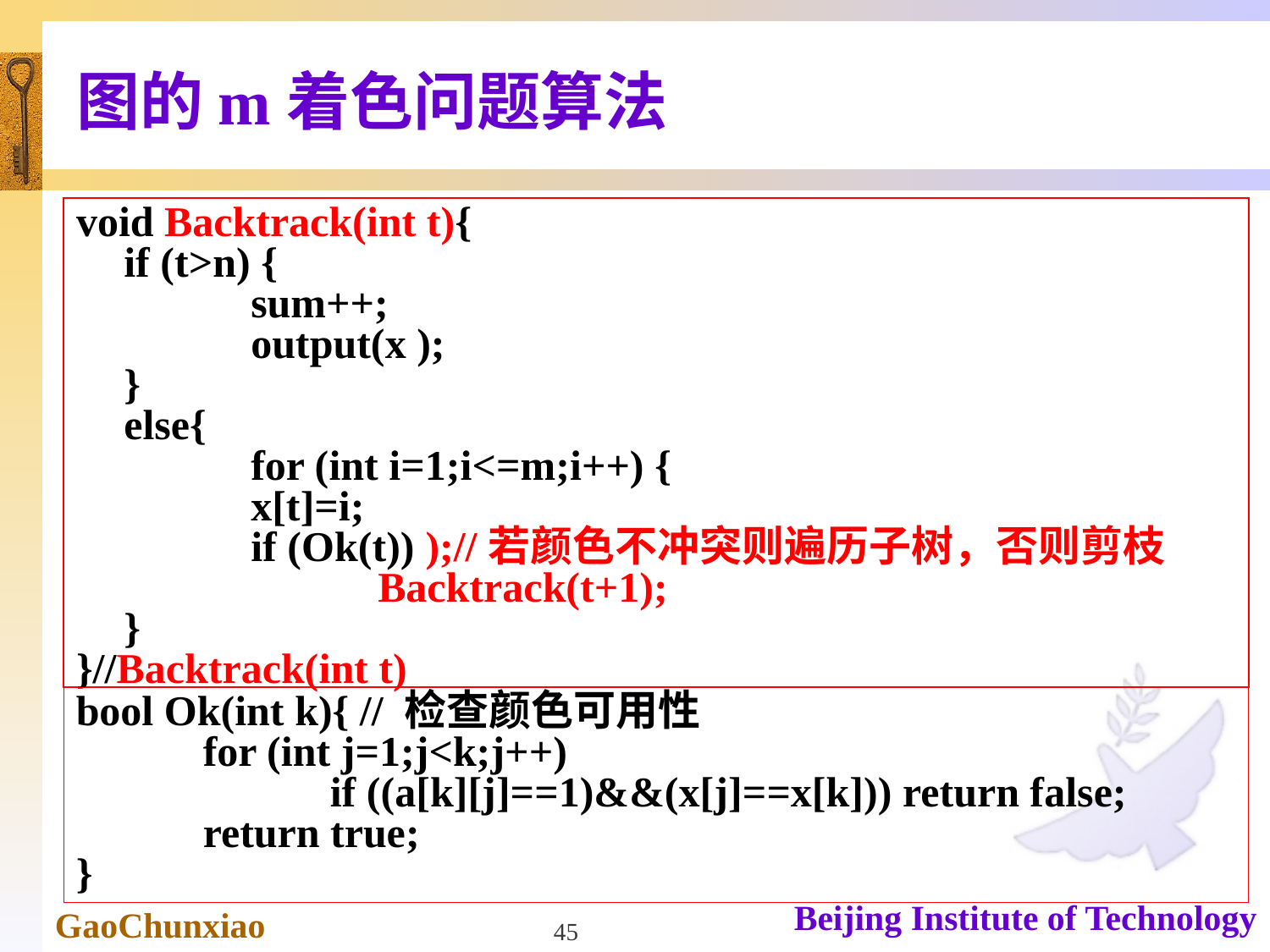

# 图的m着色问题算法
void Backtrack(int t){
	if (t>n) {
		sum++;
		output(x );
	}
	else{
		for (int i=1;i<=m;i++) {
		x[t]=i;
		if (Ok(t)) );//若颜色不冲突则遍历子树，否则剪枝
			Backtrack(t+1);
	}
}//Backtrack(int t)
bool Ok(int k){ // 检查颜色可用性
	for (int j=1;j<k;j++)
		if ((a[k][j]==1)&&(x[j]==x[k])) return false;
  	return true;
}
45